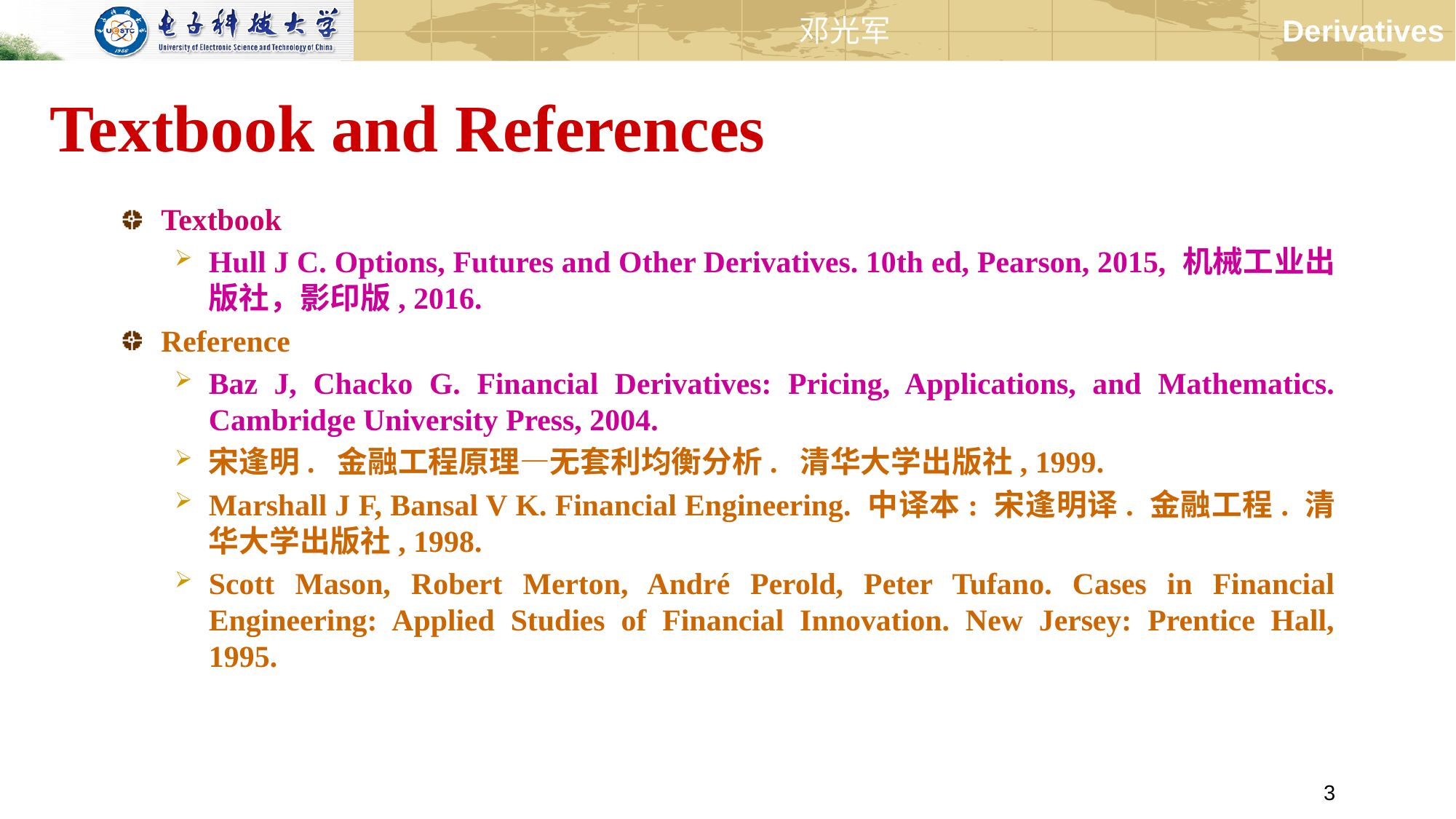

# Textbook and References
Textbook
Hull J C. Options, Futures and Other Derivatives. 10th ed, Pearson, 2015, 机械工业出版社，影印版, 2016.
Reference
Baz J, Chacko G. Financial Derivatives: Pricing, Applications, and Mathematics. Cambridge University Press, 2004.
宋逢明.  金融工程原理—无套利均衡分析.  清华大学出版社, 1999.
Marshall J F, Bansal V K. Financial Engineering. 中译本: 宋逢明译. 金融工程. 清华大学出版社, 1998.
Scott Mason, Robert Merton, André Perold, Peter Tufano. Cases in Financial Engineering: Applied Studies of Financial Innovation. New Jersey: Prentice Hall, 1995.